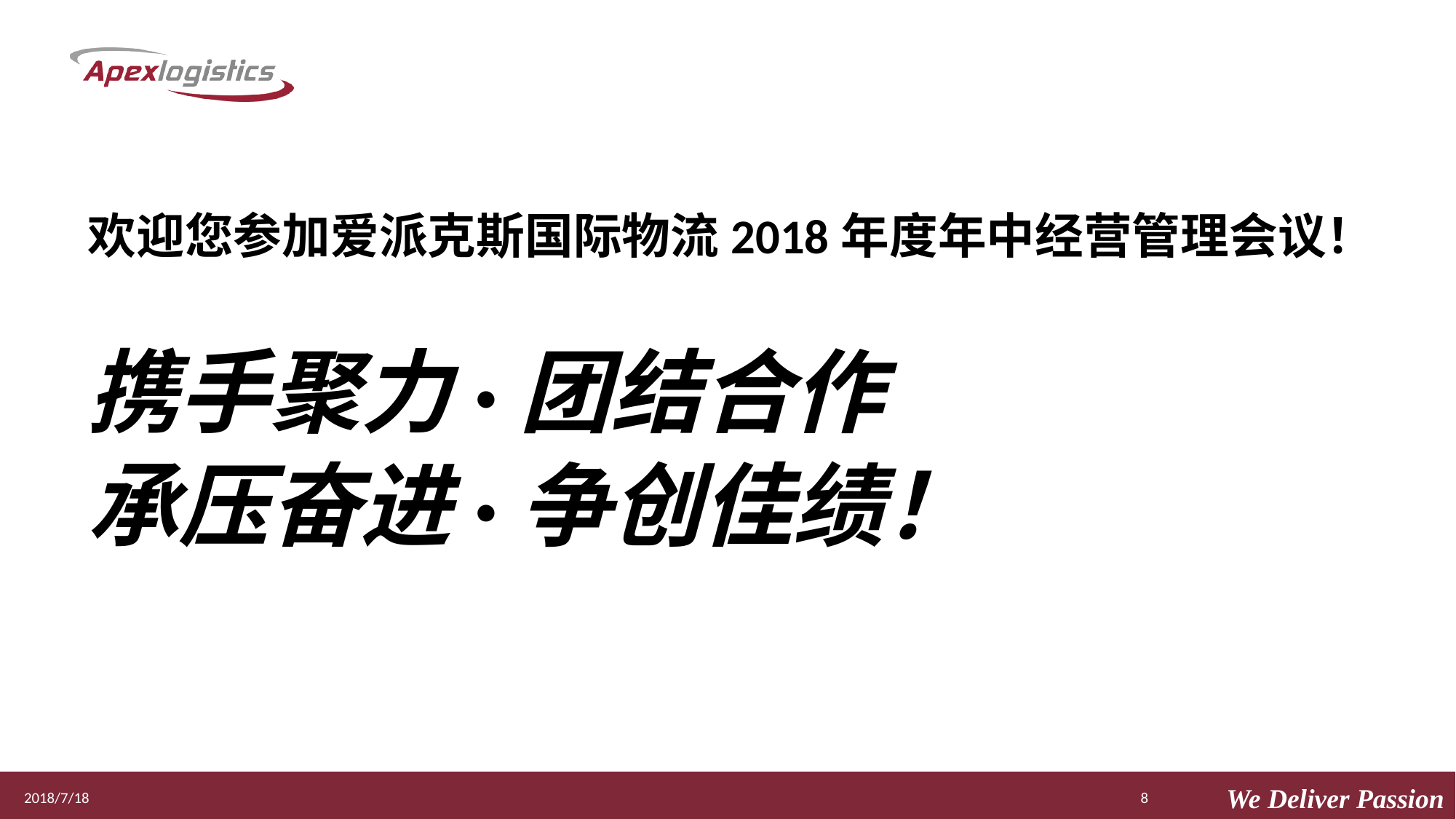

欢迎您参加爱派克斯国际物流2018年度年中经营管理会议！

携手聚力·团结合作
承压奋进·争创佳绩！
2018/7/18
8